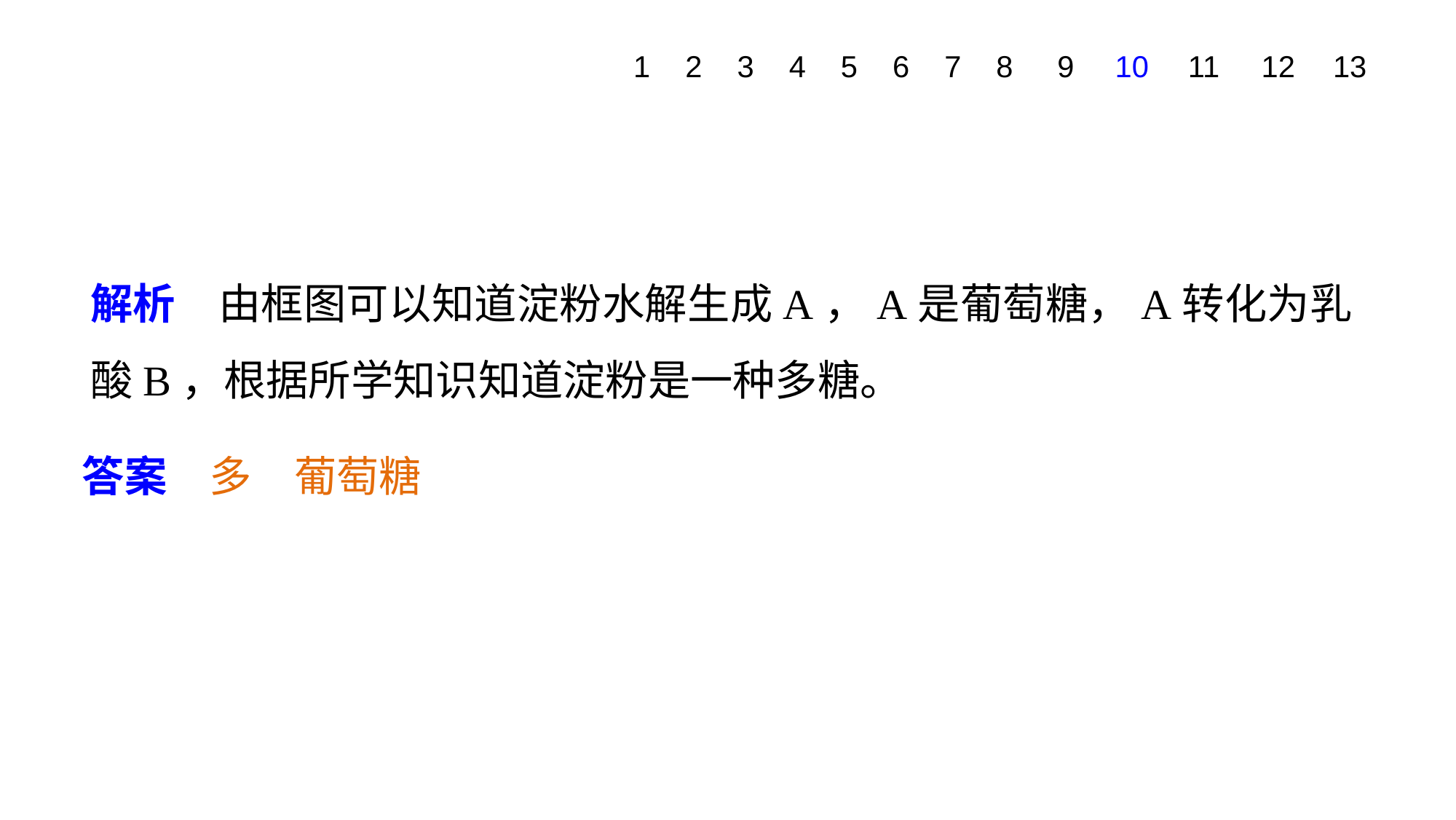

1
2
3
4
5
6
7
8
9
10
11
12
13
解析　由框图可以知道淀粉水解生成A，A是葡萄糖，A转化为乳酸B，根据所学知识知道淀粉是一种多糖。
答案　多　葡萄糖